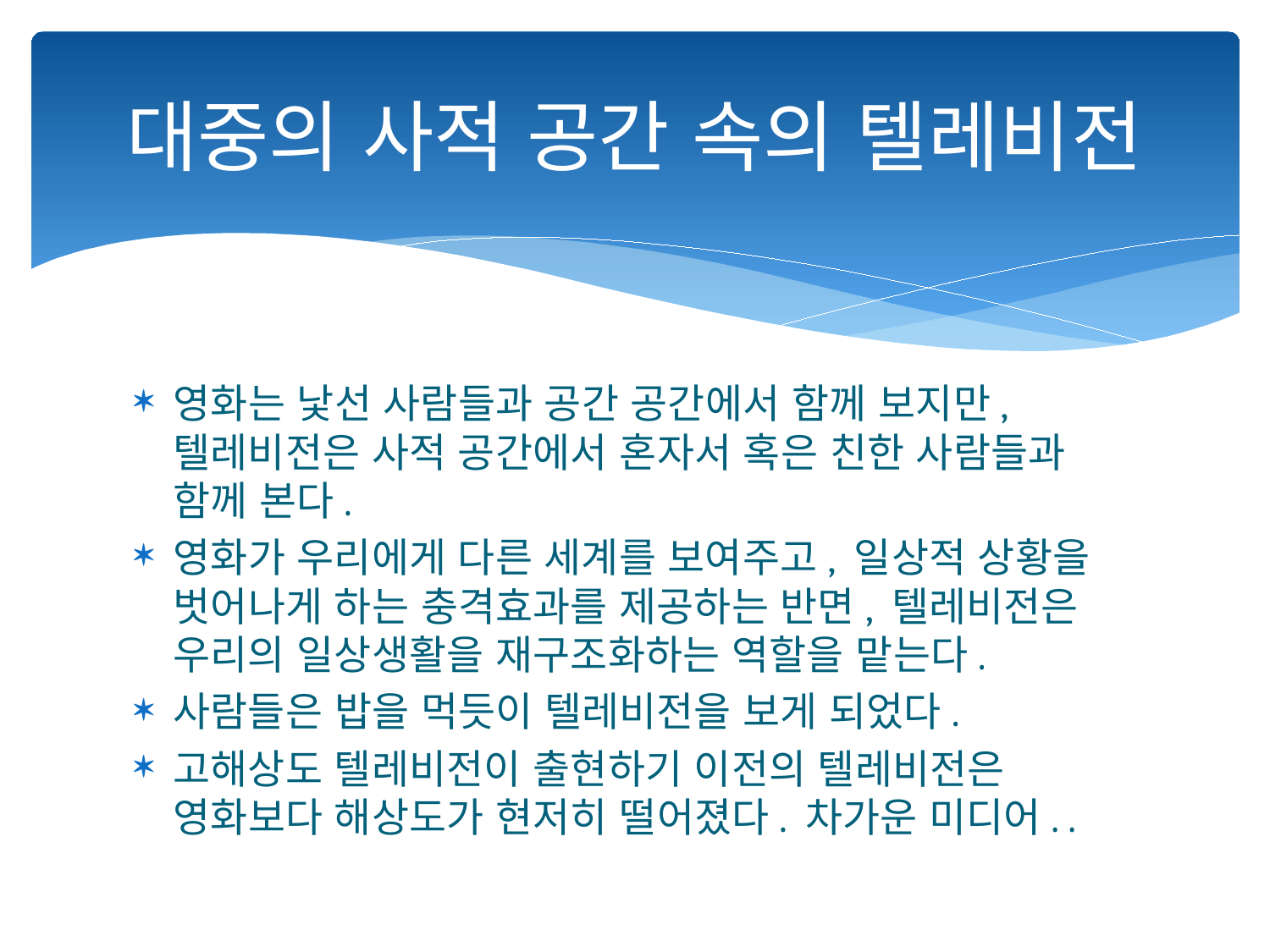

# 대중의 사적 공간 속의 텔레비전
영화는 낯선 사람들과 공간 공간에서 함께 보지만, 텔레비전은 사적 공간에서 혼자서 혹은 친한 사람들과 함께 본다.
영화가 우리에게 다른 세계를 보여주고, 일상적 상황을 벗어나게 하는 충격효과를 제공하는 반면, 텔레비전은 우리의 일상생활을 재구조화하는 역할을 맡는다.
사람들은 밥을 먹듯이 텔레비전을 보게 되었다.
고해상도 텔레비전이 출현하기 이전의 텔레비전은 영화보다 해상도가 현저히 떨어졌다. 차가운 미디어. .